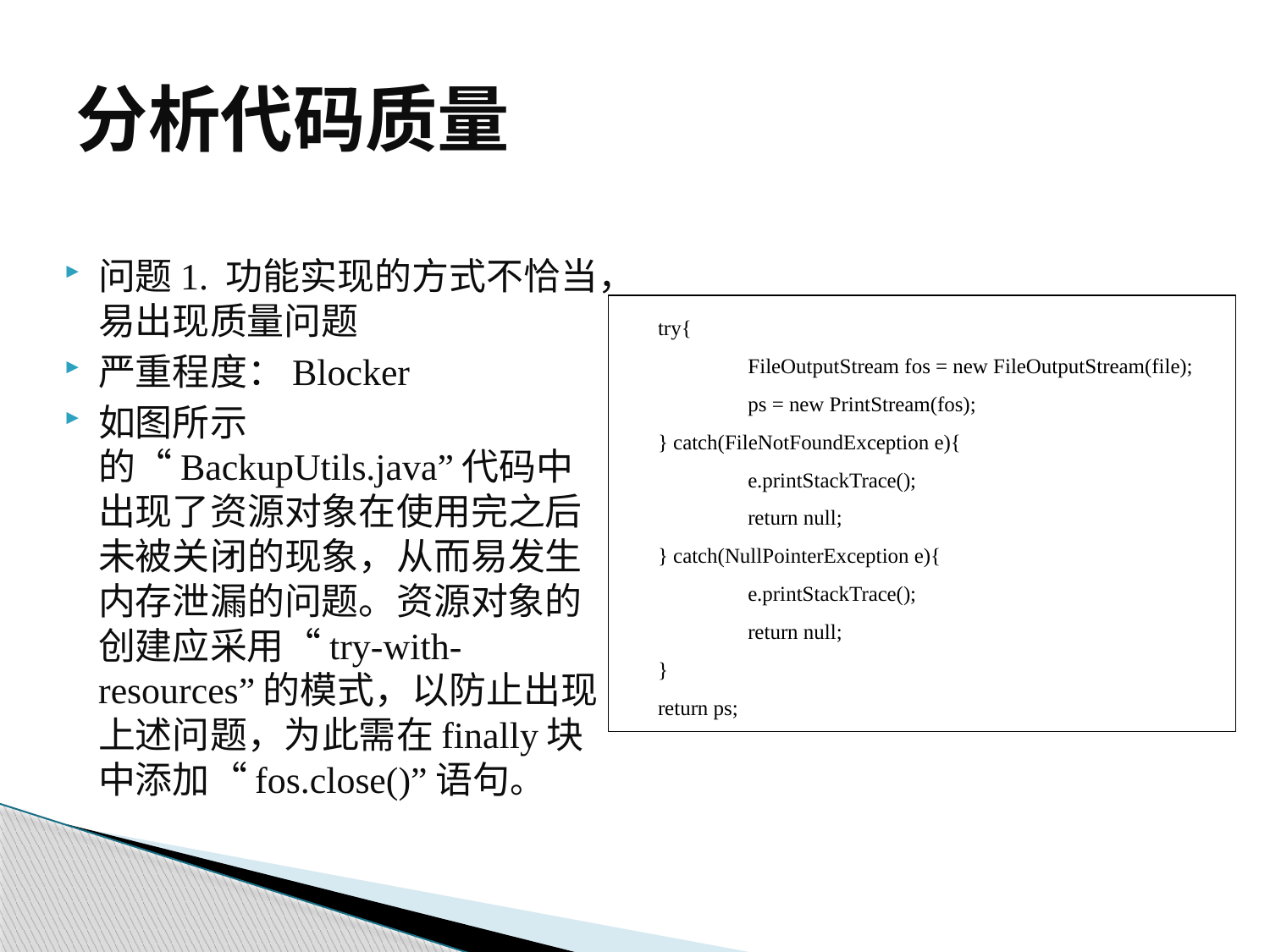

# 分析代码质量

问题1. 功能实现的方式不恰当，易出现质量问题
严重程度：Blocker
如图所示的“BackupUtils.java”代码中出现了资源对象在使用完之后未被关闭的现象，从而易发生内存泄漏的问题。资源对象的创建应采用“try-with-resources”的模式，以防止出现上述问题，为此需在finally块中添加“fos.close()”语句。
try{
	FileOutputStream fos = new FileOutputStream(file);
	ps = new PrintStream(fos);
} catch(FileNotFoundException e){
	e.printStackTrace();
	return null;
} catch(NullPointerException e){
	e.printStackTrace();
	return null;
}
return ps;